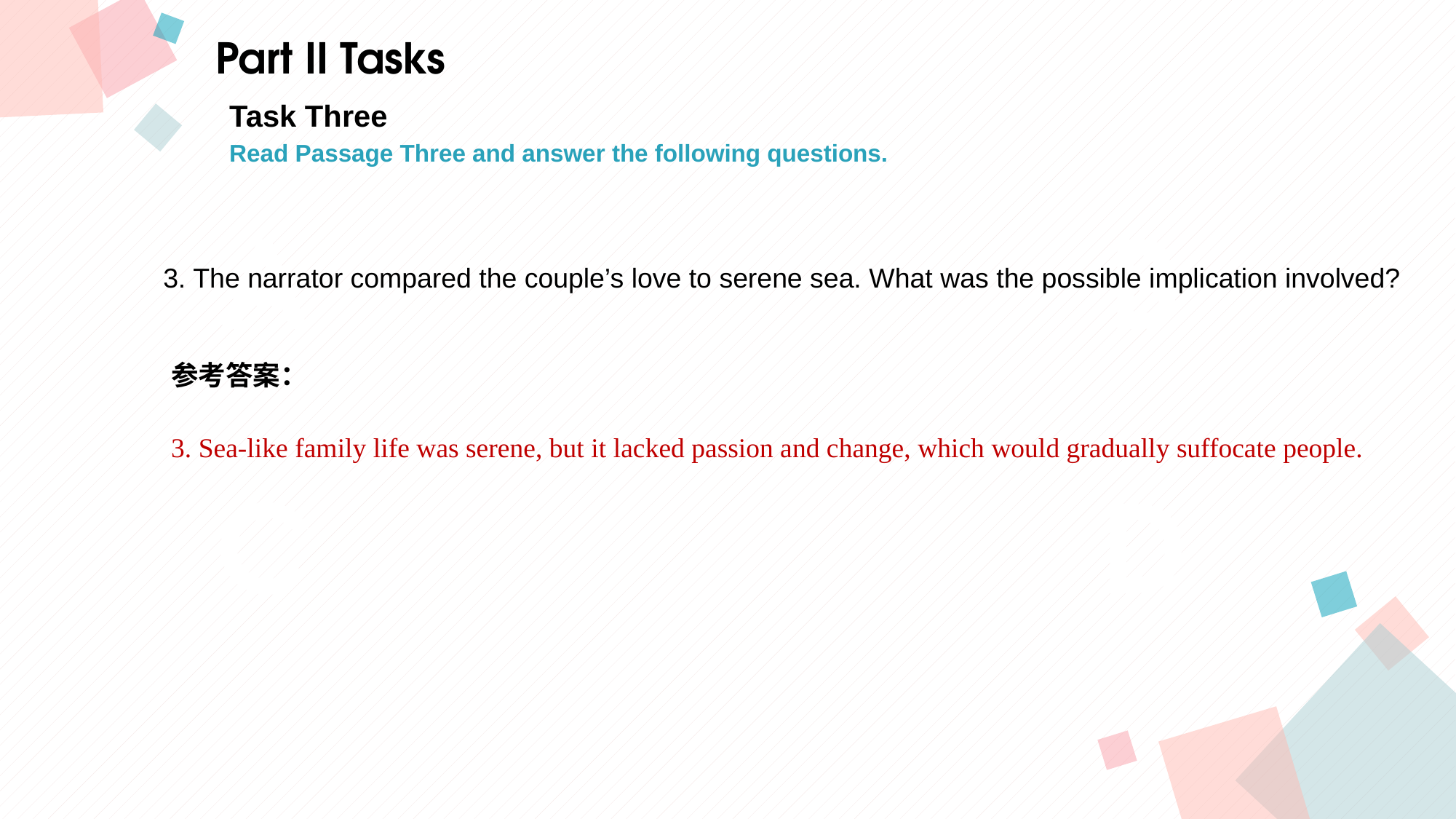

Part II Tasks
Task Three

Read Passage Three and answer the following questions.
A
B
    3. The narrator compared the couple’s love to serene sea. What was the possible implication involved?
参考答案：

3. Sea-like family life was serene, but it lacked passion and change, which would gradually suffocate people.
C
D